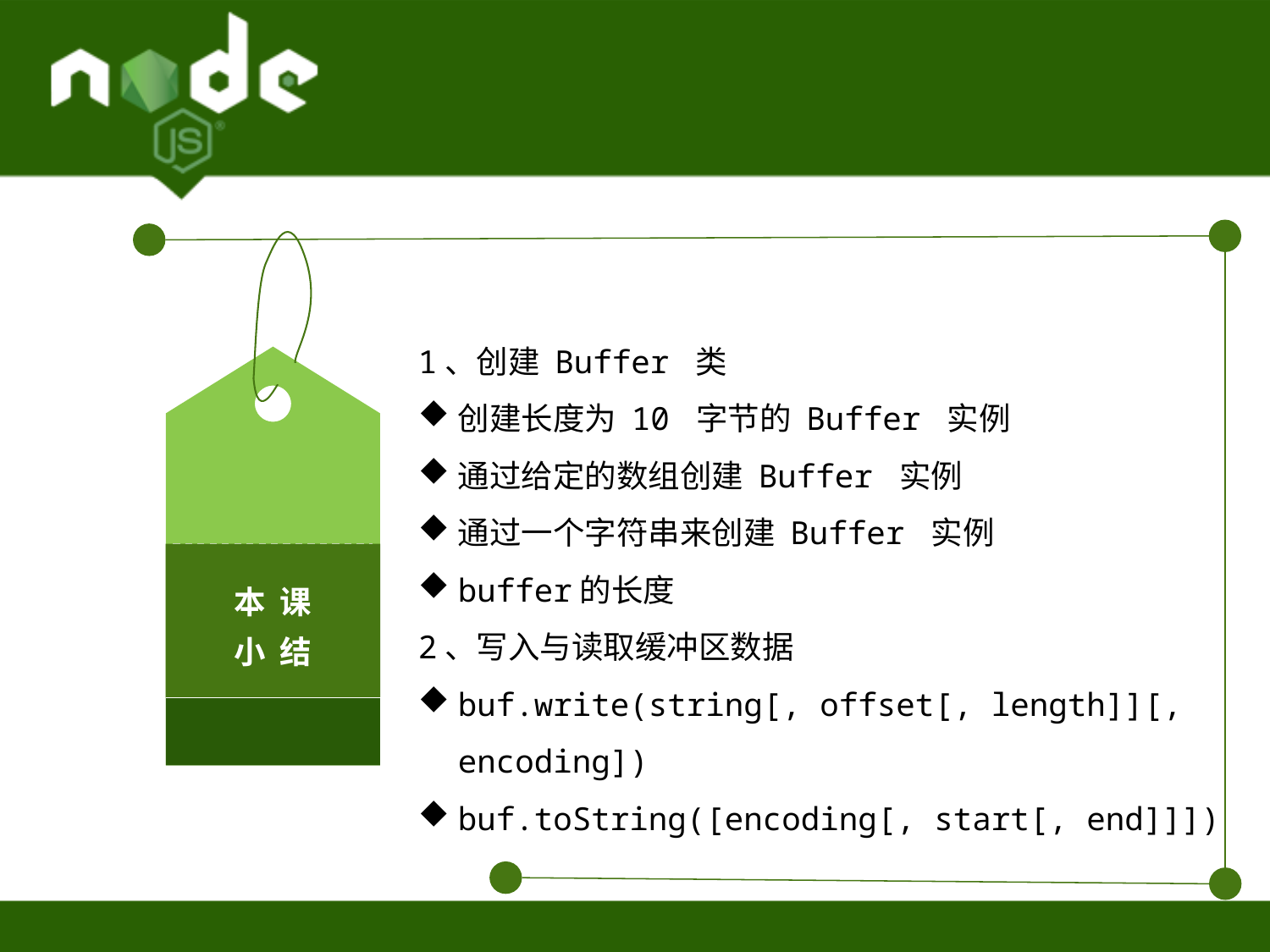

本  课
小  结

1、创建 Buffer 类
创建长度为 10 字节的 Buffer 实例
通过给定的数组创建 Buffer 实例
通过一个字符串来创建 Buffer 实例
buffer的长度
2、写入与读取缓冲区数据
buf.write(string[, offset[, length]][, encoding])
buf.toString([encoding[, start[, end]]])